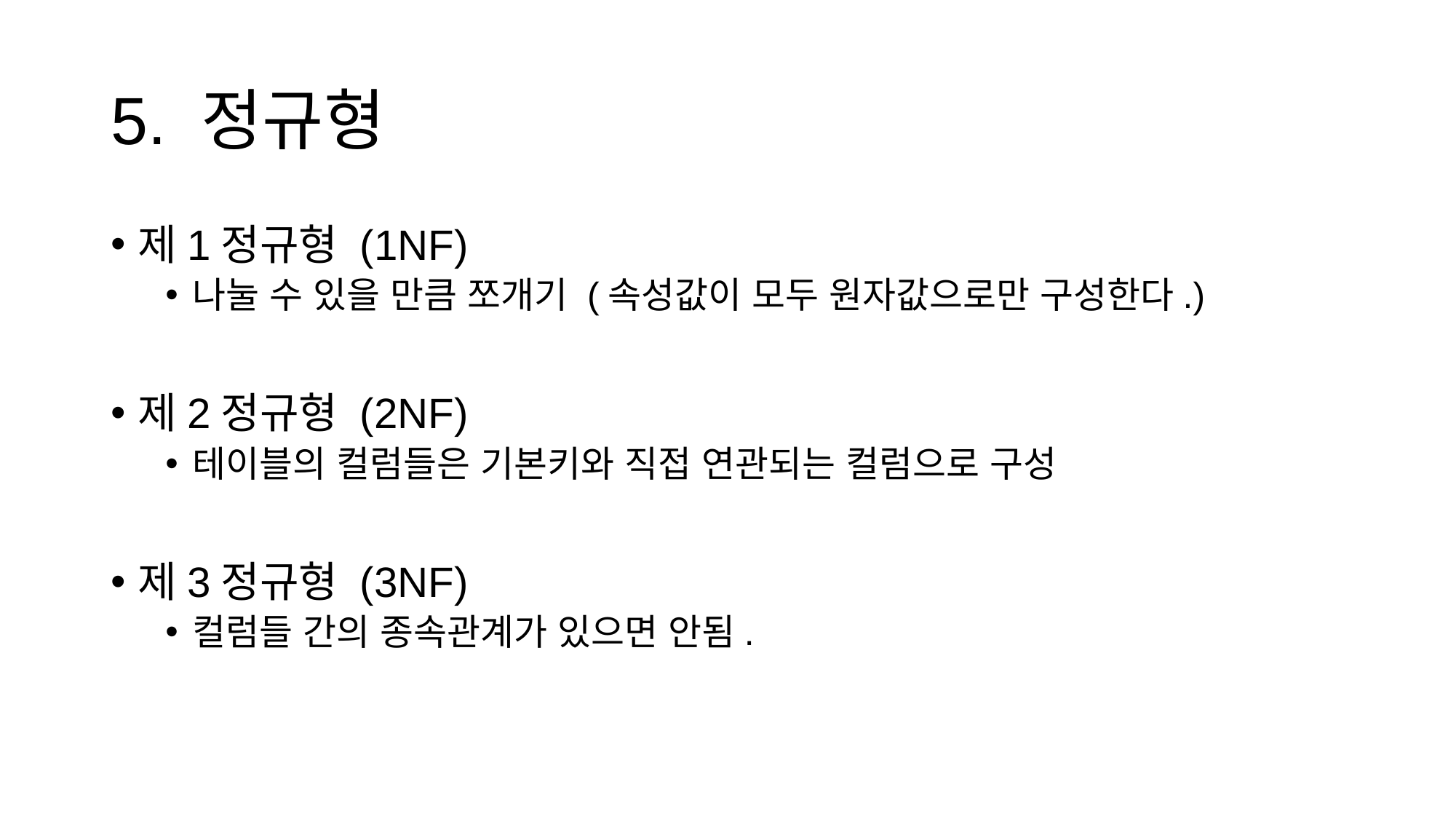

# 5. 정규형
제1정규형 (1NF)
나눌 수 있을 만큼 쪼개기 (속성값이 모두 원자값으로만 구성한다.)

제2정규형 (2NF)
테이블의 컬럼들은 기본키와 직접 연관되는 컬럼으로 구성

제3정규형 (3NF)
컬럼들 간의 종속관계가 있으면 안됨.